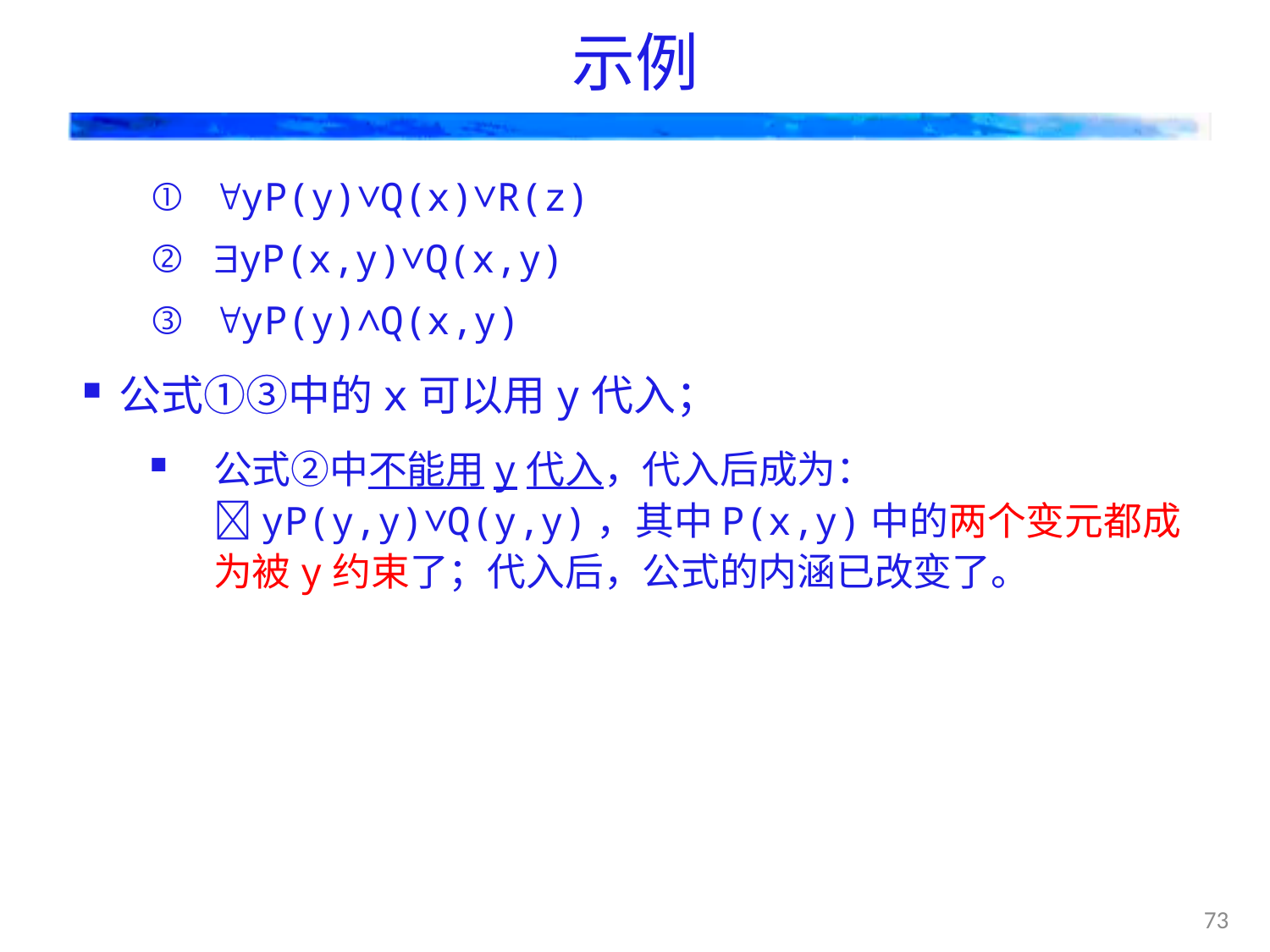

# 示例
∀yP(y)∨Q(x)∨R(z)
∃yP(x,y)∨Q(x,y)
∀yP(y)∧Q(x,y)
公式①③中的x可以用y代入；
公式②中不能用y代入，代入后成为：∃yP(y,y)∨Q(y,y)，其中P(x,y)中的两个变元都成为被y约束了；代入后，公式的内涵已改变了。

73